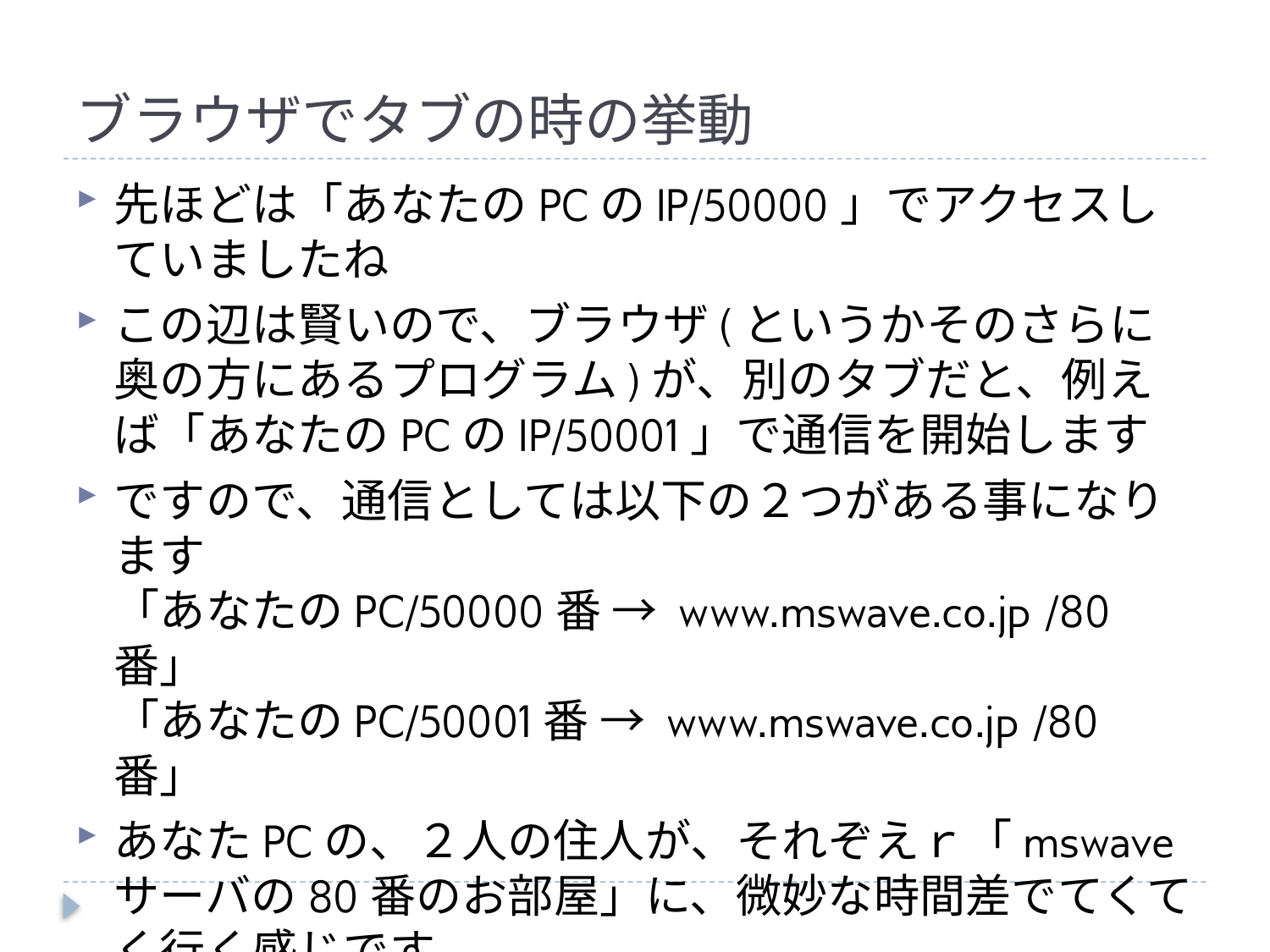

# ブラウザでタブの時の挙動
先ほどは「あなたのPCのIP/50000」でアクセスしていましたね
この辺は賢いので、ブラウザ(というかそのさらに奥の方にあるプログラム)が、別のタブだと、例えば「あなたのPCのIP/50001」で通信を開始します
ですので、通信としては以下の２つがある事になります
「あなたのPC/50000番 → www.mswave.co.jp /80番」
「あなたのPC/50001番 → www.mswave.co.jp /80番」
あなたPCの、２人の住人が、それぞえｒ「mswaveサーバの80番のお部屋」に、微妙な時間差でてくてく行く感じです